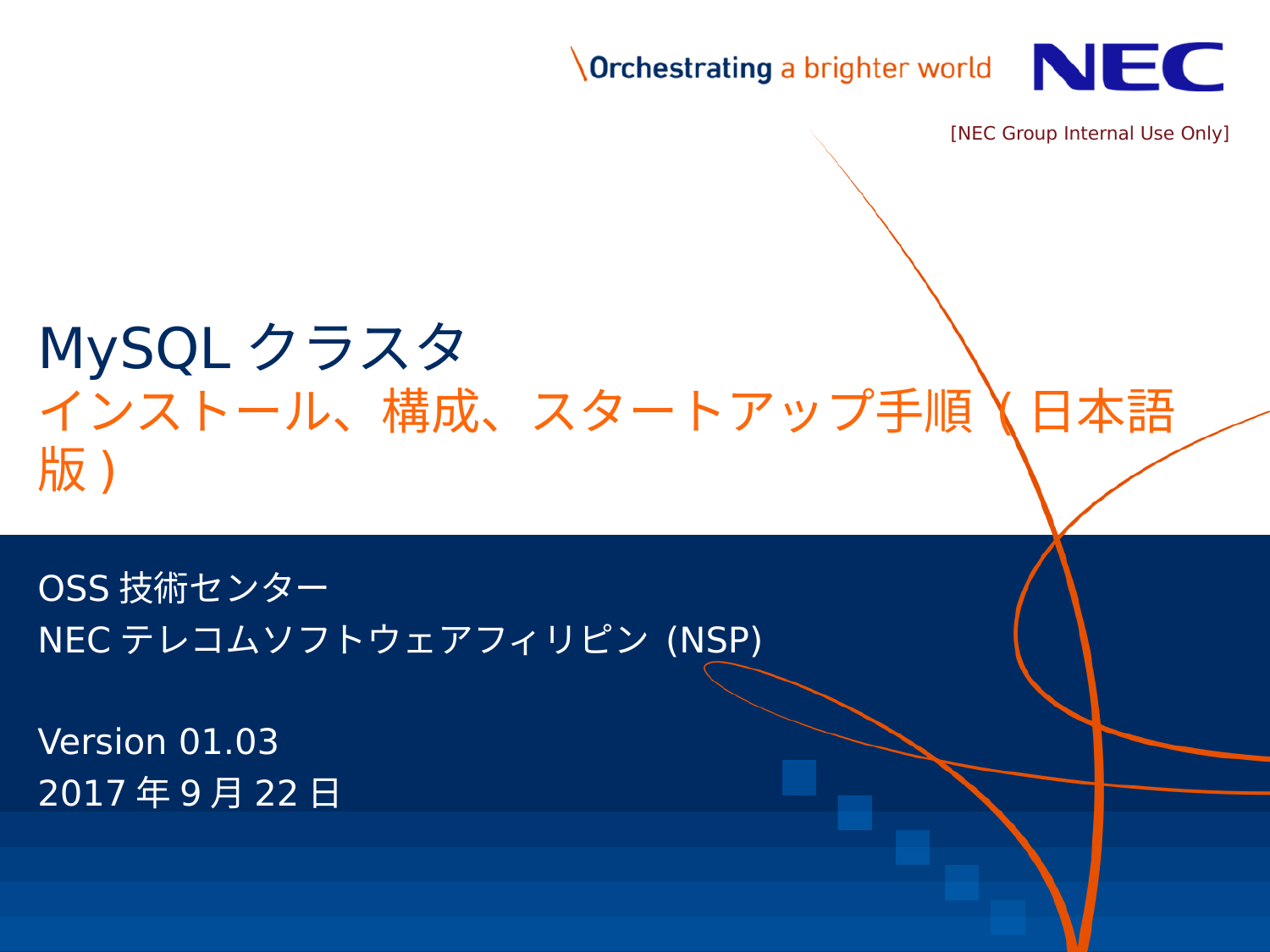

[NEC Group Internal Use Only]
# MySQLクラスタ インストール、構成、スタートアップ手順 (日本語版)
OSS技術センター
NECテレコムソフトウェアフィリピン (NSP)

Version 01.03
2017年9月22日